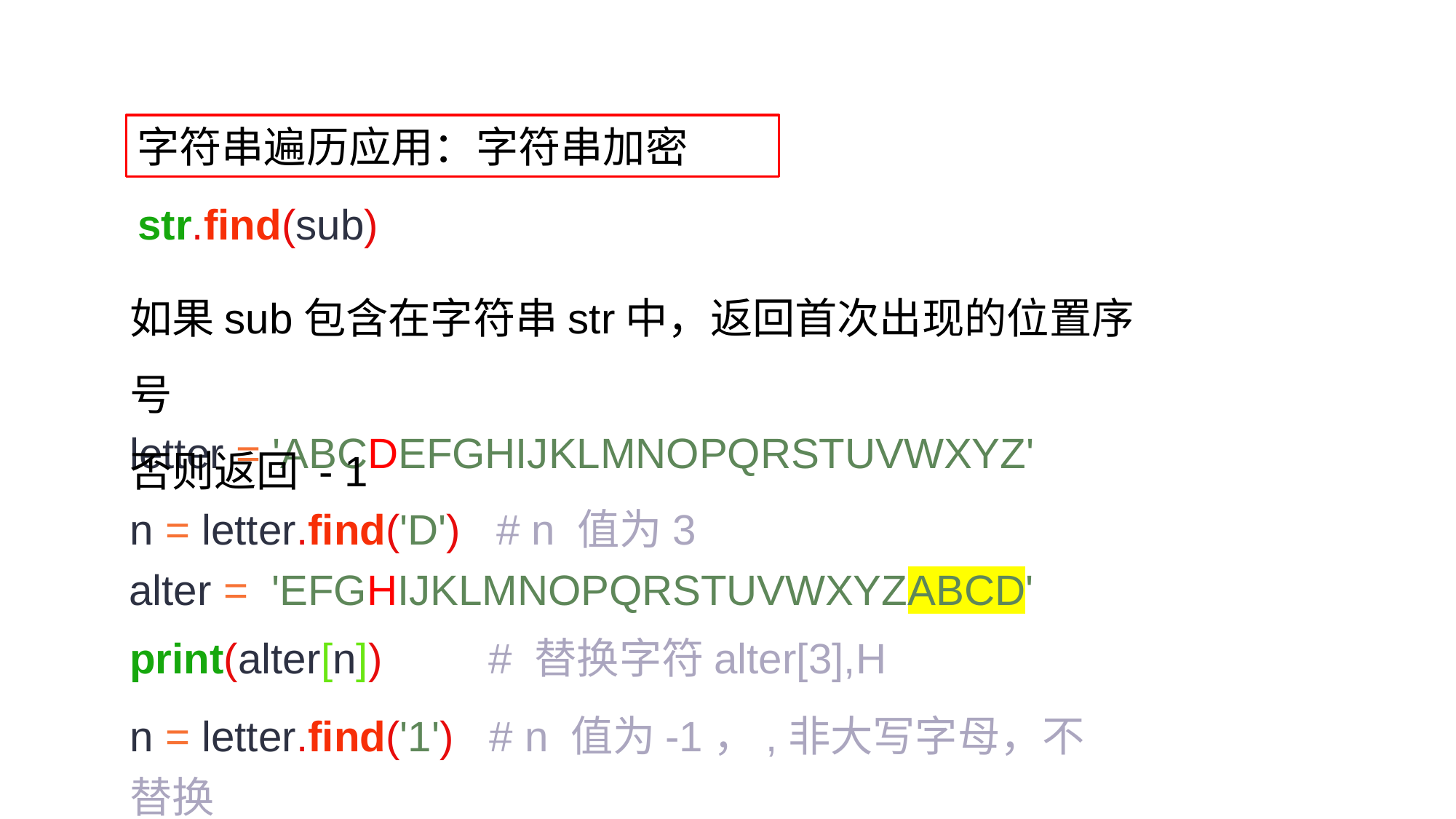

字符串遍历应用：字符串加密
str.find(sub)
如果sub包含在字符串str中，返回首次出现的位置序号
否则返回 - 1
letter = 'ABCDEFGHIJKLMNOPQRSTUVWXYZ'
n = letter.find('D')   # n 值为3
alter =  'EFGHIJKLMNOPQRSTUVWXYZABCD'
print(alter[n])         # 替换字符alter[3],H
n = letter.find('1')   # n 值为-1，,非大写字母，不替换